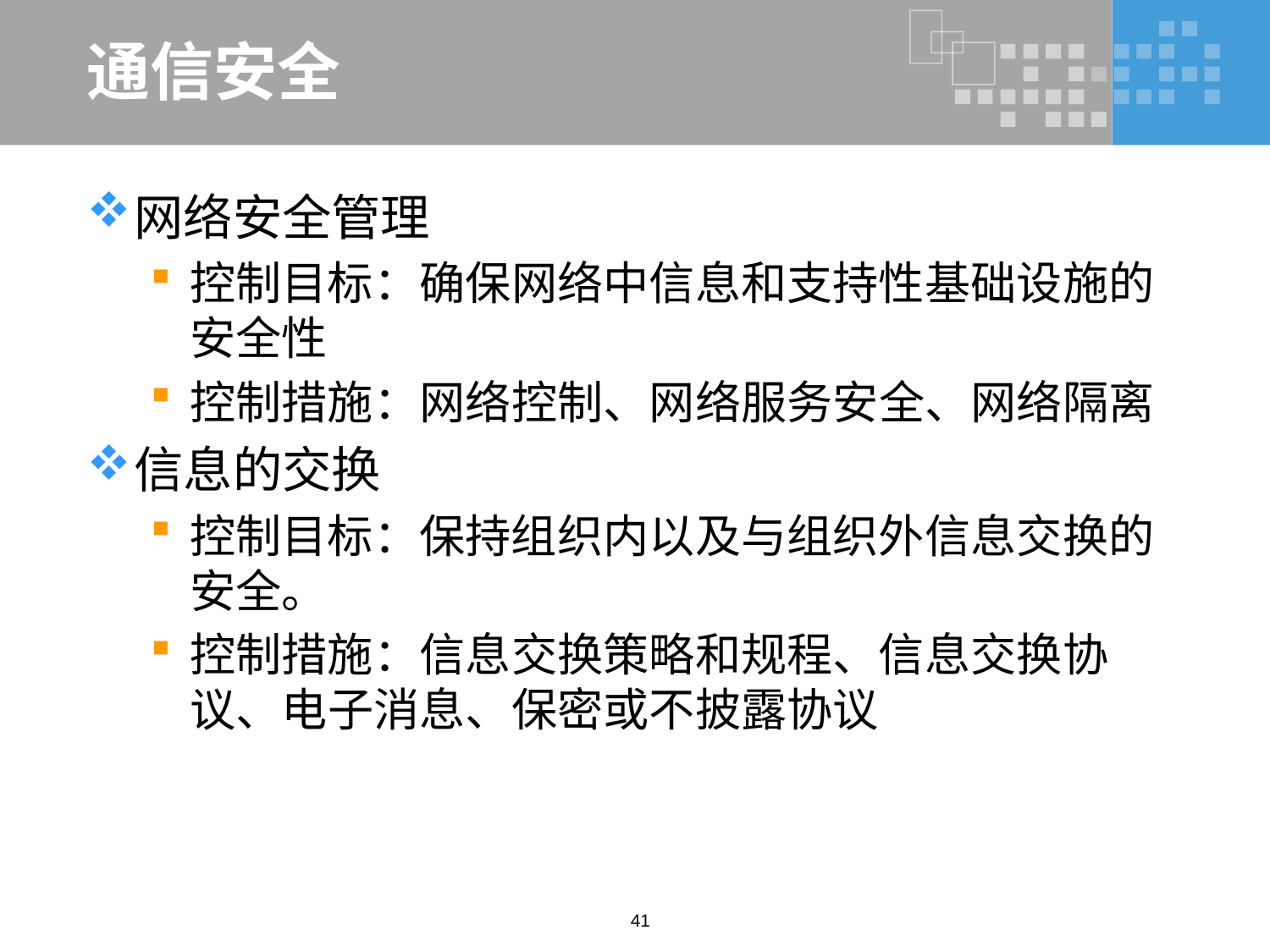

# 通信安全
网络安全管理
控制目标：确保网络中信息和支持性基础设施的安全性
控制措施：网络控制、网络服务安全、网络隔离
信息的交换
控制目标：保持组织内以及与组织外信息交换的安全。
控制措施：信息交换策略和规程、信息交换协议、电子消息、保密或不披露协议

41